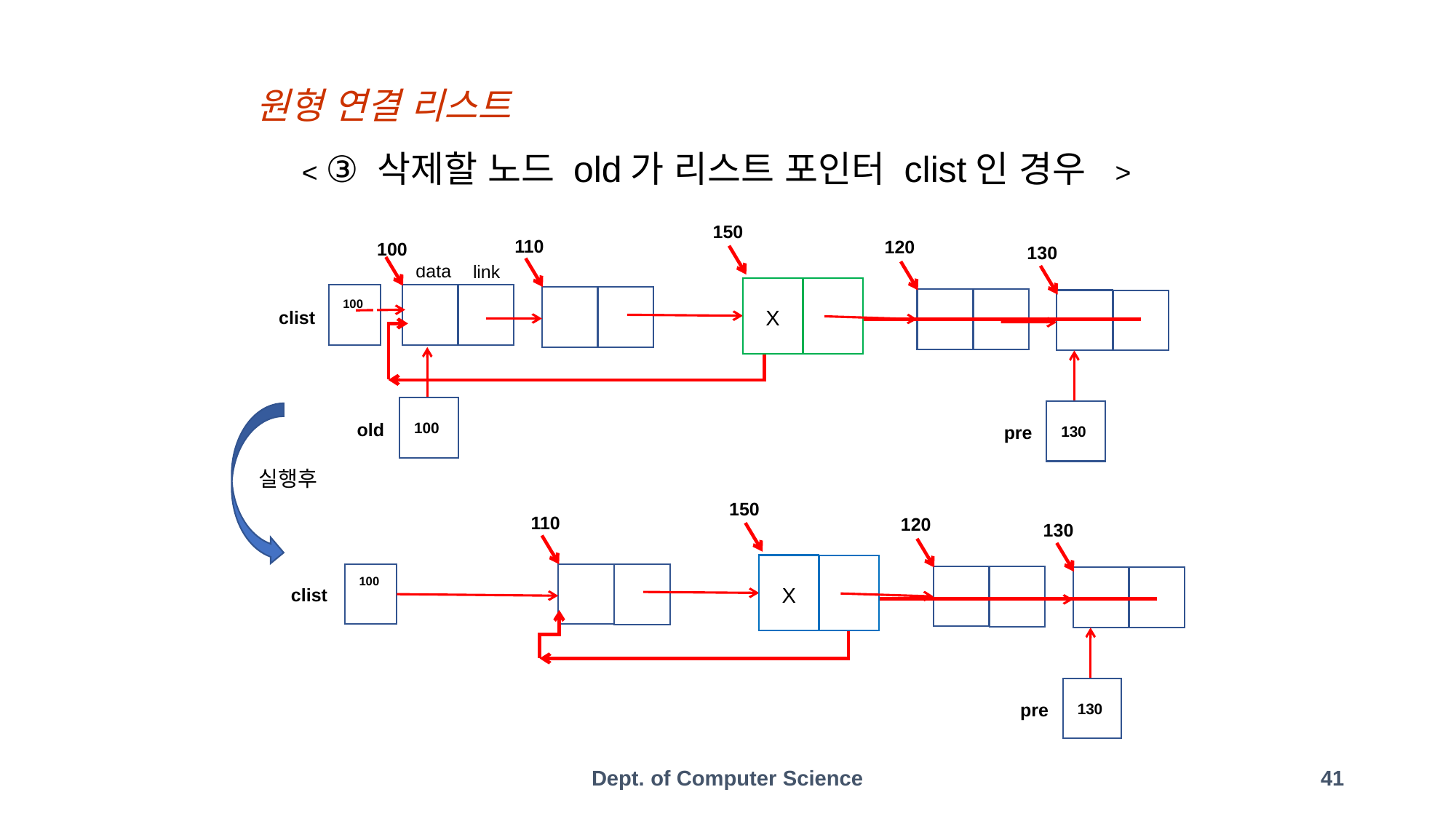

원형 연결 리스트
< ③ 삭제할 노드 old가 리스트 포인터 clist인 경우  >

150
110
120
100
130
data
link

100
X
clist

old
100

pre
130

실행후
150
110
120
130

100
X
clist

pre
130
Dept. of Computer Science
41